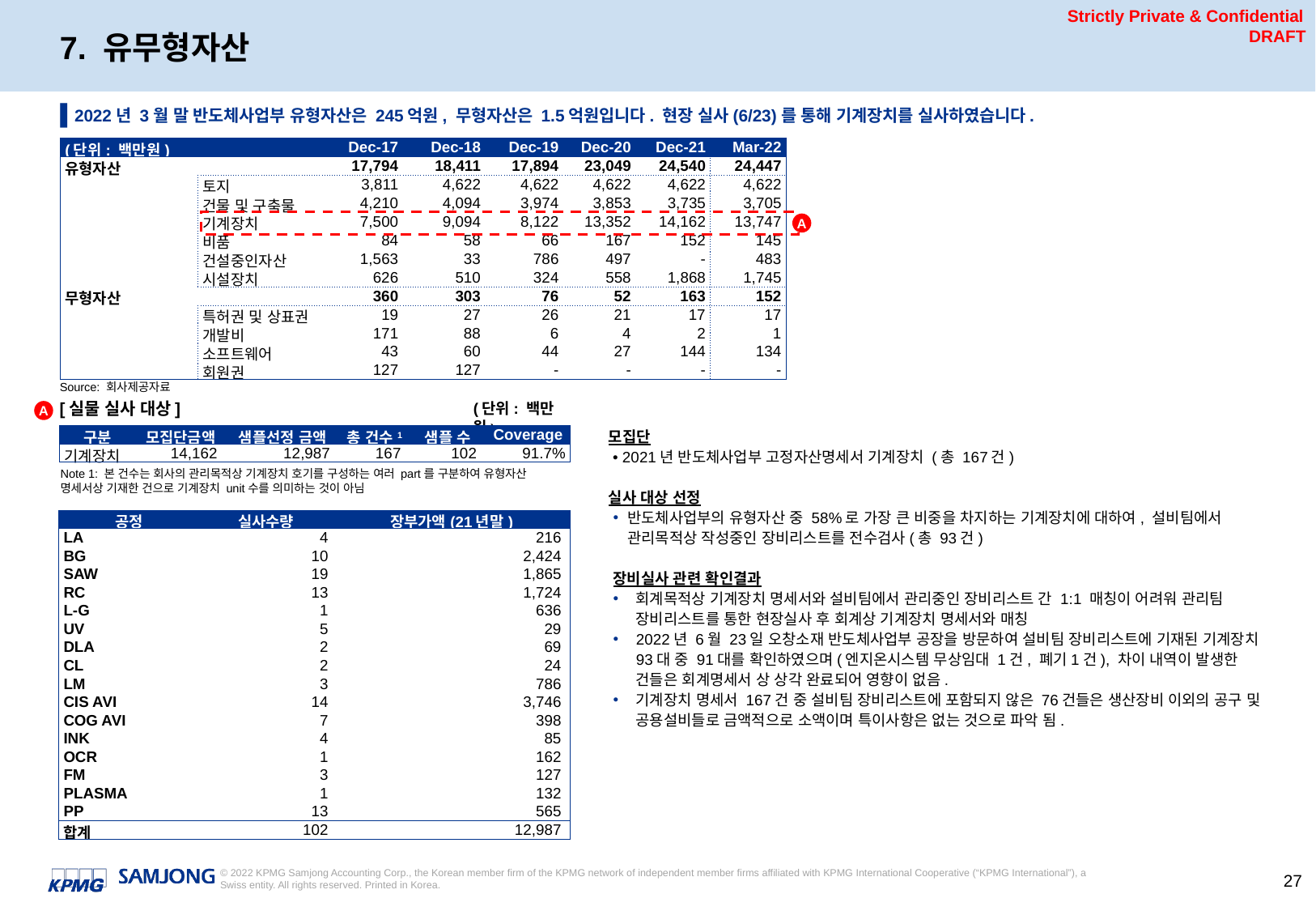

# 7. 유무형자산
▌2022년 3월 말 반도체사업부 유형자산은 245억원, 무형자산은 1.5억원입니다. 현장 실사(6/23)를 통해 기계장치를 실사하였습니다.

| (단위: 백만원) |  | Dec-17 | Dec-18 | Dec-19 | Dec-20 | Dec-21 | Mar-22 |
| --- | --- | --- | --- | --- | --- | --- | --- |
| 유형자산 |  | 17,794 | 18,411 | 17,894 | 23,049 | 24,540 | 24,447 |
|  | 토지 | 3,811 | 4,622 | 4,622 | 4,622 | 4,622 | 4,622 |
|  | 건물 및 구축물 | 4,210 | 4,094 | 3,974 | 3,853 | 3,735 | 3,705 |
|  | 기계장치 | 7,500 | 9,094 | 8,122 | 13,352 | 14,162 | 13,747 |
|  | 비품 | 84 | 58 | 66 | 167 | 152 | 145 |
|  | 건설중인자산 | 1,563 | 33 | 786 | 497 | - | 483 |
|  | 시설장치 | 626 | 510 | 324 | 558 | 1,868 | 1,745 |
| 무형자산 |  | 360 | 303 | 76 | 52 | 163 | 152 |
|  | 특허권 및 상표권 | 19 | 27 | 26 | 21 | 17 | 17 |
|  | 개발비 | 171 | 88 | 6 | 4 | 2 | 1 |
|  | 소프트웨어 | 43 | 60 | 44 | 27 | 144 | 134 |
|  | 회원권 | 127 | 127 | - | - | - | - |

A
Source: 회사제공자료
[실물 실사 대상]
(단위: 백만원)
A
| 구분 | 모집단금액 | 샘플선정 금액 | 총 건수1 | 샘플 수 | Coverage |
| --- | --- | --- | --- | --- | --- |
| 기계장치 | 14,162 | 12,987 | 167 | 102 | 91.7% |
모집단
 • 2021년 반도체사업부 고정자산명세서 기계장치 (총 167건)

실사 대상 선정
반도체사업부의 유형자산 중 58%로 가장 큰 비중을 차지하는 기계장치에 대하여, 설비팀에서 관리목적상 작성중인 장비리스트를 전수검사(총 93건)

장비실사 관련 확인결과
회계목적상 기계장치 명세서와 설비팀에서 관리중인 장비리스트 간 1:1 매칭이 어려워 관리팀 장비리스트를 통한 현장실사 후 회계상 기계장치 명세서와 매칭
2022년 6월 23일 오창소재 반도체사업부 공장을 방문하여 설비팀 장비리스트에 기재된 기계장치 93대 중 91대를 확인하였으며(엔지온시스템 무상임대 1건, 폐기1건), 차이 내역이 발생한 건들은 회계명세서 상 상각 완료되어 영향이 없음.
기계장치 명세서 167건 중 설비팀 장비리스트에 포함되지 않은 76건들은 생산장비 이외의 공구 및 공용설비들로 금액적으로 소액이며 특이사항은 없는 것으로 파악 됨.

Note 1: 본 건수는 회사의 관리목적상 기계장치 호기를 구성하는 여러 part를 구분하여 유형자산 명세서상 기재한 건으로 기계장치 unit수를 의미하는 것이 아님
| 공정 | 실사수량 | 장부가액(21년말) |
| --- | --- | --- |
| LA | 4 | 216 |
| BG | 10 | 2,424 |
| SAW | 19 | 1,865 |
| RC | 13 | 1,724 |
| L-G | 1 | 636 |
| UV | 5 | 29 |
| DLA | 2 | 69 |
| CL | 2 | 24 |
| LM | 3 | 786 |
| CIS AVI | 14 | 3,746 |
| COG AVI | 7 | 398 |
| INK | 4 | 85 |
| OCR | 1 | 162 |
| FM | 3 | 127 |
| PLASMA | 1 | 132 |
| PP | 13 | 565 |
| 합계 | 102 | 12,987 |